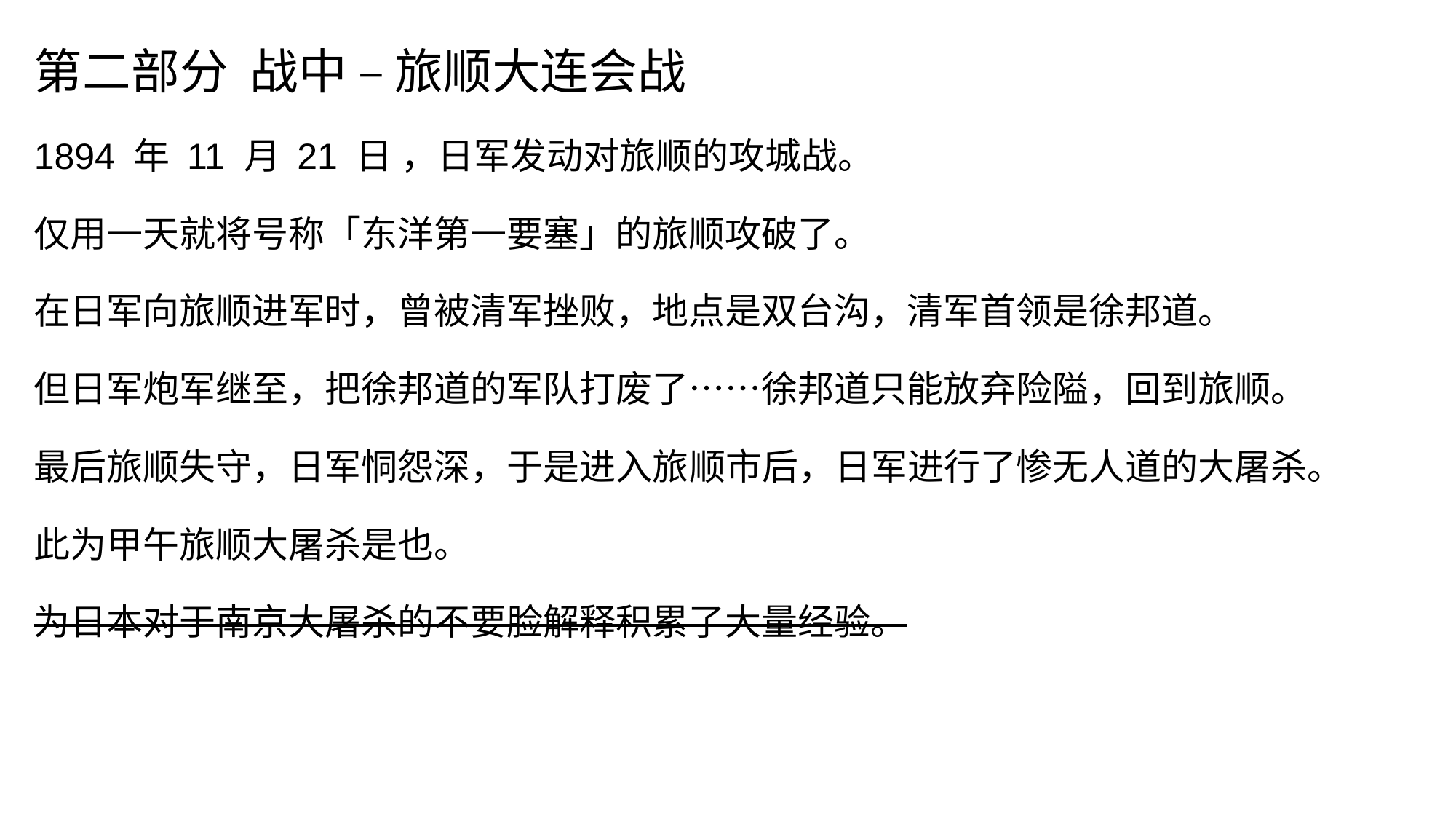

第二部分  战中 – 旅顺大连会战
1894 年 11 月 21 日 ，日军发动对旅顺的攻城战。
仅用一天就将号称「东洋第一要塞」的旅顺攻破了。
在日军向旅顺进军时，曾被清军挫败，地点是双台沟，清军首领是徐邦道。
但日军炮军继至，把徐邦道的军队打废了……徐邦道只能放弃险隘，回到旅顺。
最后旅顺失守，日军恫怨深，于是进入旅顺市后，日军进行了惨无人道的大屠杀。
此为甲午旅顺大屠杀是也。
为日本对于南京大屠杀的不要脸解释积累了大量经验。